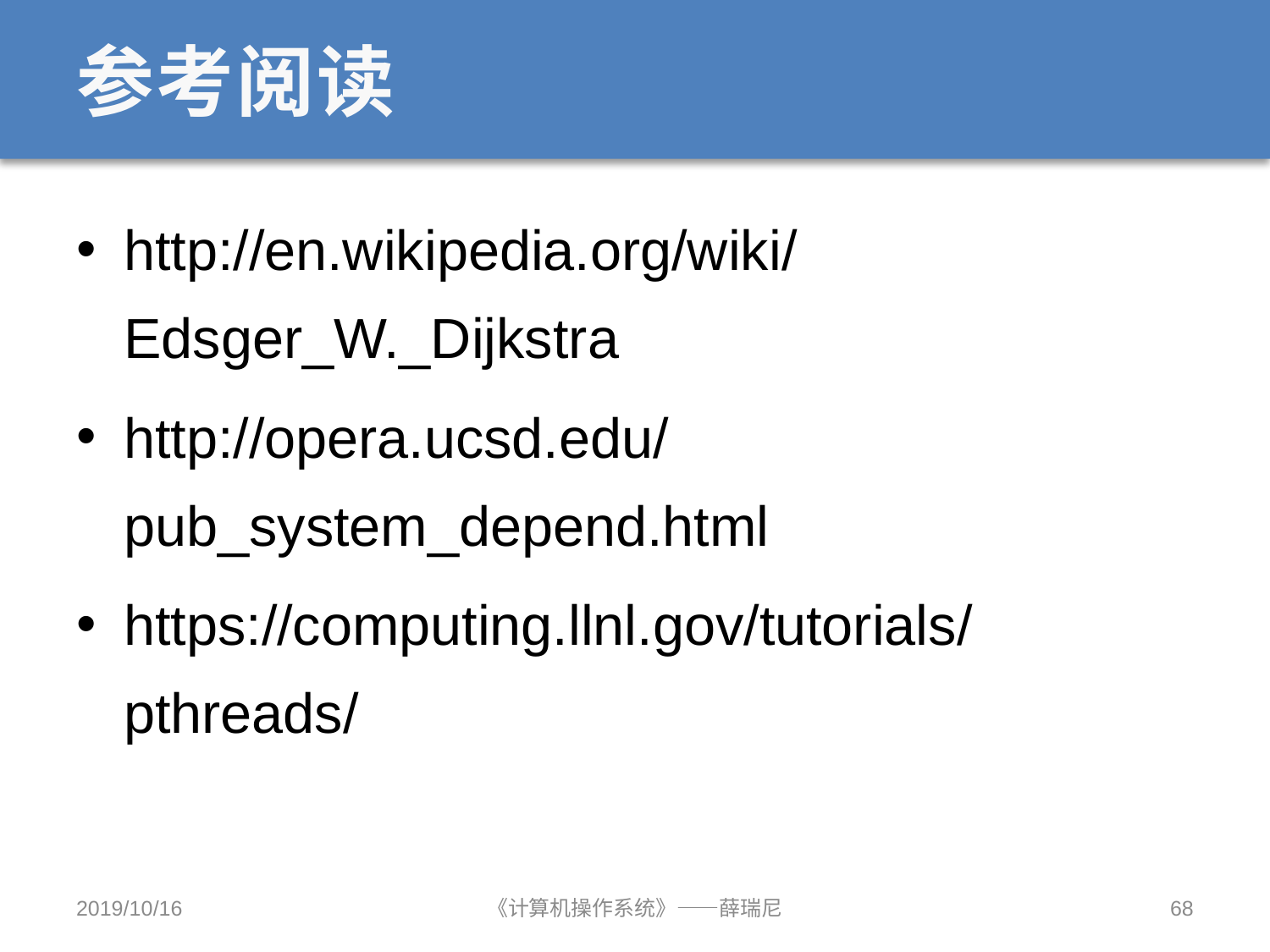

# 参考阅读
http://en.wikipedia.org/wiki/Edsger_W._Dijkstra
http://opera.ucsd.edu/pub_system_depend.html
https://computing.llnl.gov/tutorials/pthreads/

2019/10/16
《计算机操作系统》——薛瑞尼
68